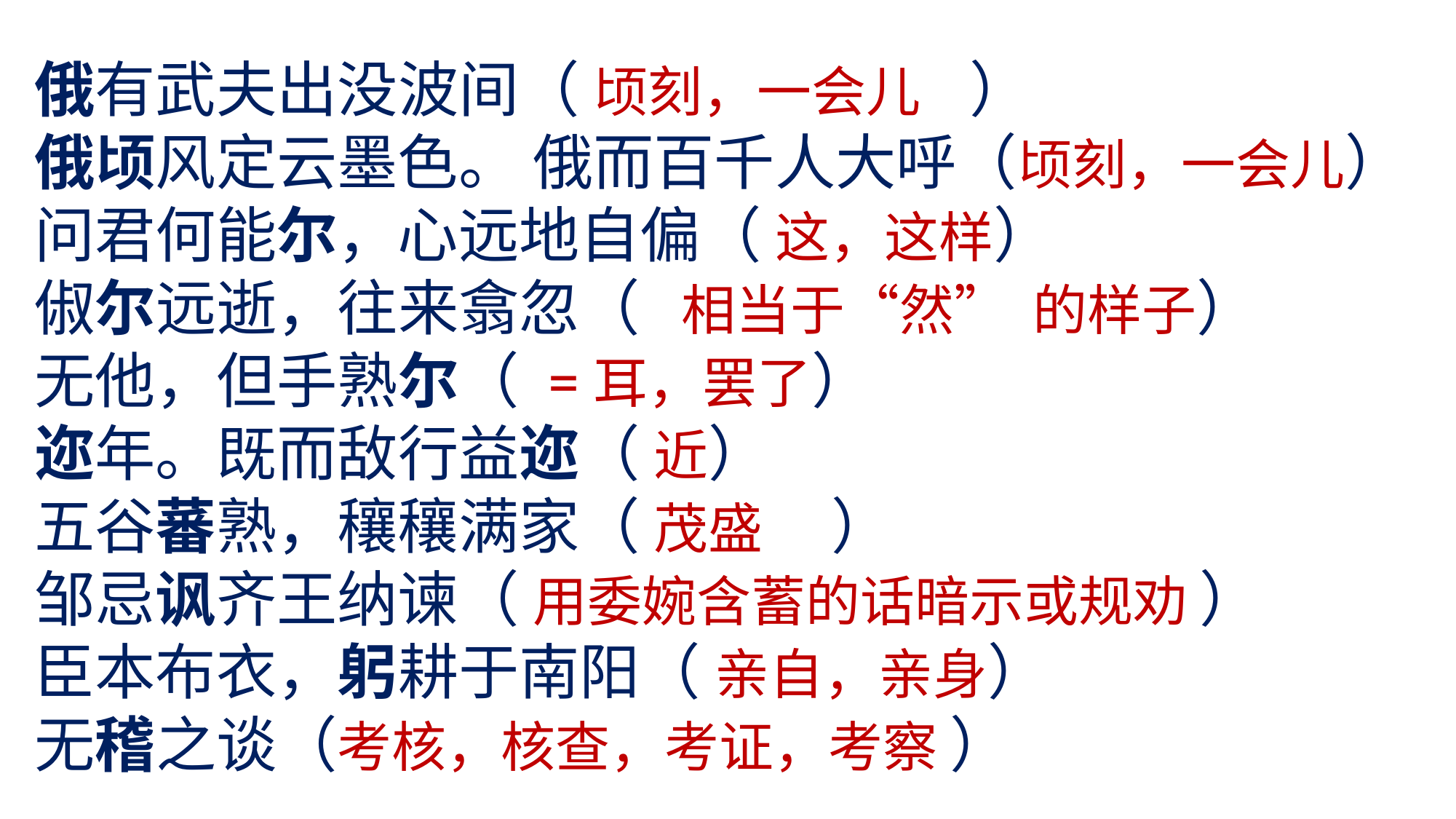

俄有武夫出没波间（ 顷刻，一会儿    ）
俄顷风定云墨色。 俄而百千人大呼（顷刻，一会儿）
问君何能尔，心远地自偏（ 这，这样）
俶尔远逝，往来翕忽（   相当于“然”  的样子）
无他，但手熟尔（ =耳，罢了）
迩年。既而敌行益迩（ 近）
五谷蕃熟，穰穰满家（ 茂盛     ）
邹忌讽齐王纳谏（ 用委婉含蓄的话暗示或规劝 ）
臣本布衣，躬耕于南阳（ 亲自，亲身）
无稽之谈（考核，核查，考证，考察 ）